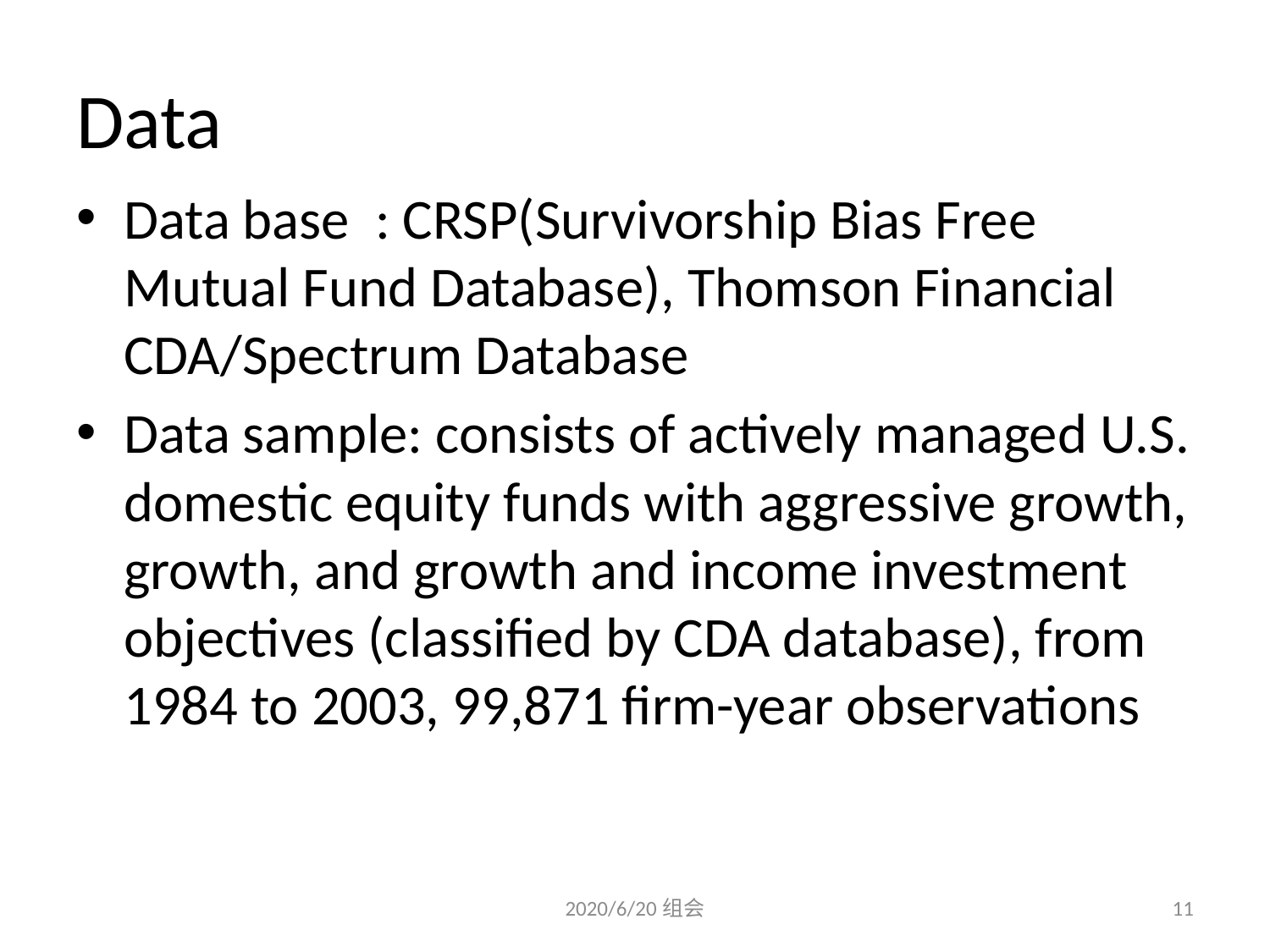

# Data
Data base  : CRSP(Survivorship Bias Free Mutual Fund Database), Thomson Financial CDA/Spectrum Database
Data sample: consists of actively managed U.S. domestic equity funds with aggressive growth, growth, and growth and income investment objectives (classified by CDA database), from 1984 to 2003, 99,871 firm-year observations
2020/6/20组会
11